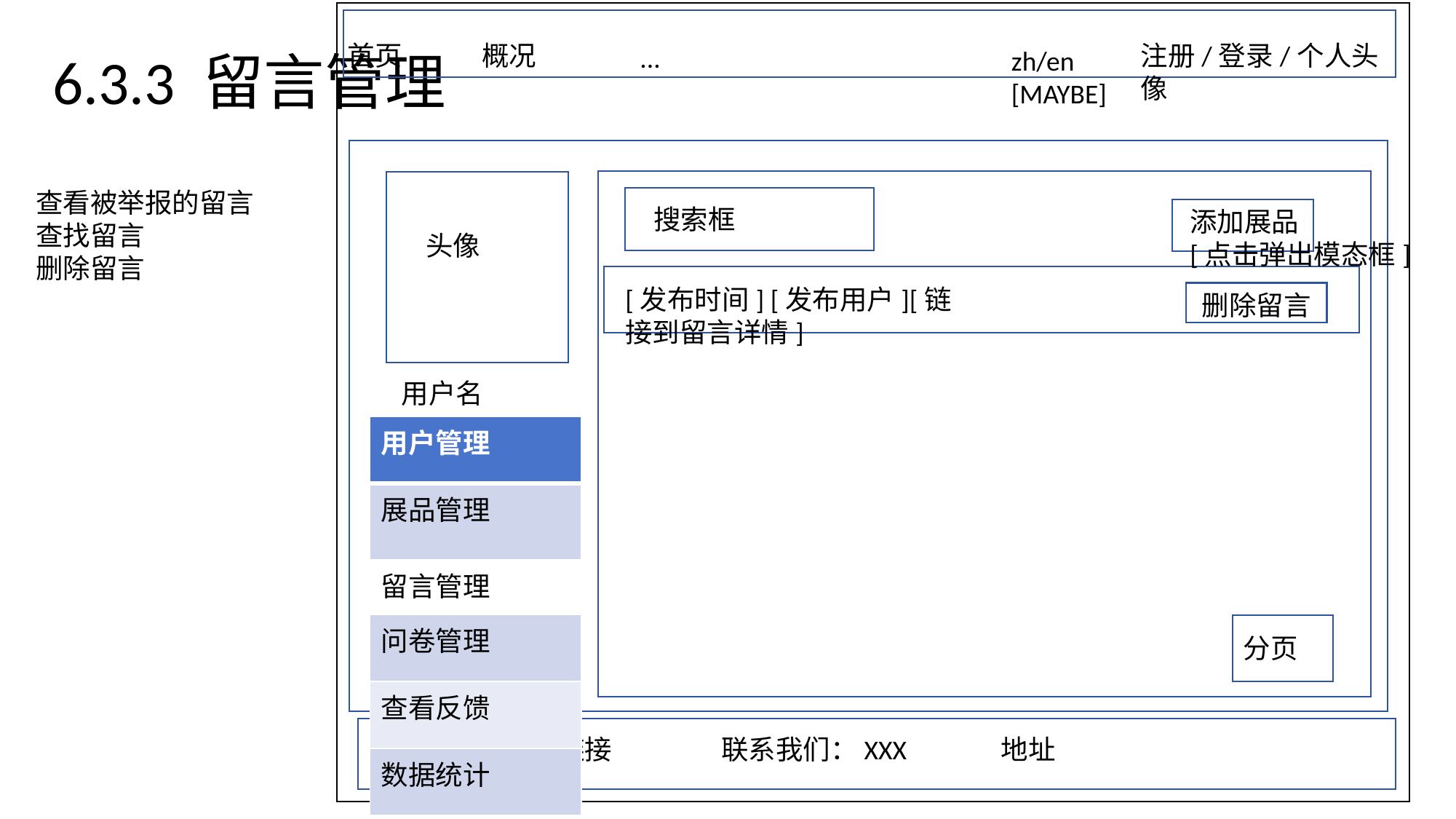

首页
概况
注册/登录/个人头像
...
6.3.3 留言管理
zh/en
[MAYBE]

查看被举报的留言
查找留言
删除留言

搜索框

[发布时间] [发布用户][链接到留言详情]

分页

添加展品
[点击弹出模态框]

删除留言
头像
用户名
| 用户管理 |
| --- |
| 展品管理 |
| 留言管理 |
| 问卷管理 |
| 查看反馈 |
| 数据统计 |

备案号	友情链接	联系我们：XXX
地址